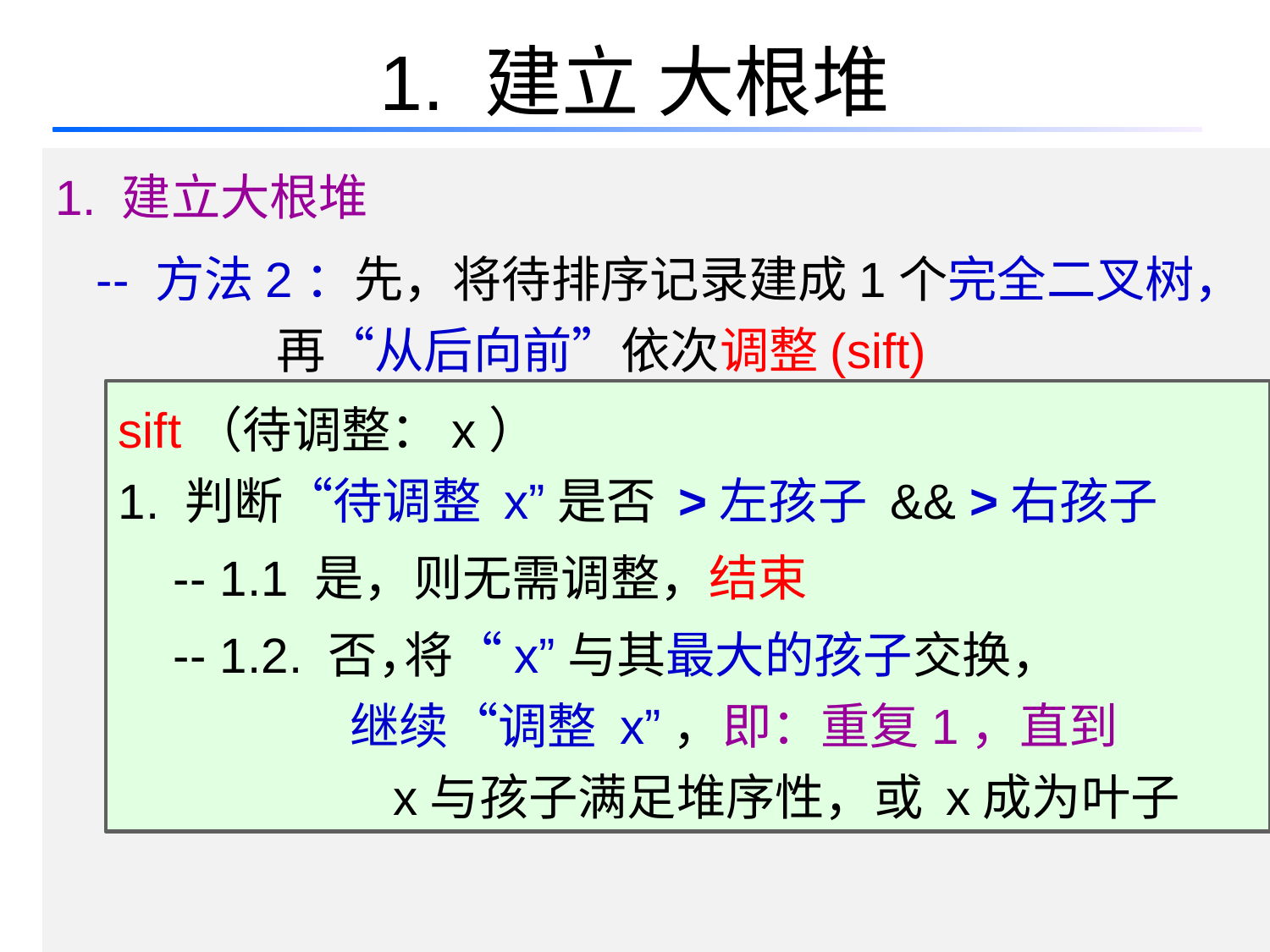

# 1. 建立 大根堆

1. 建立大根堆
   -- 方法2：先，将待排序记录建成1个完全二叉树，
                   再“从后向前”依次调整(sift)
sift（待调整：x）
1. 判断“待调整 x”是否 >左孩子 && >右孩子
    -- 1.1 是，则无需调整，结束
    -- 1.2. 否，
                    继续“调整 x”，即：重复1，直到
                    x与孩子满足堆序性，或 x成为叶子
将“x”与其最大的孩子交换，